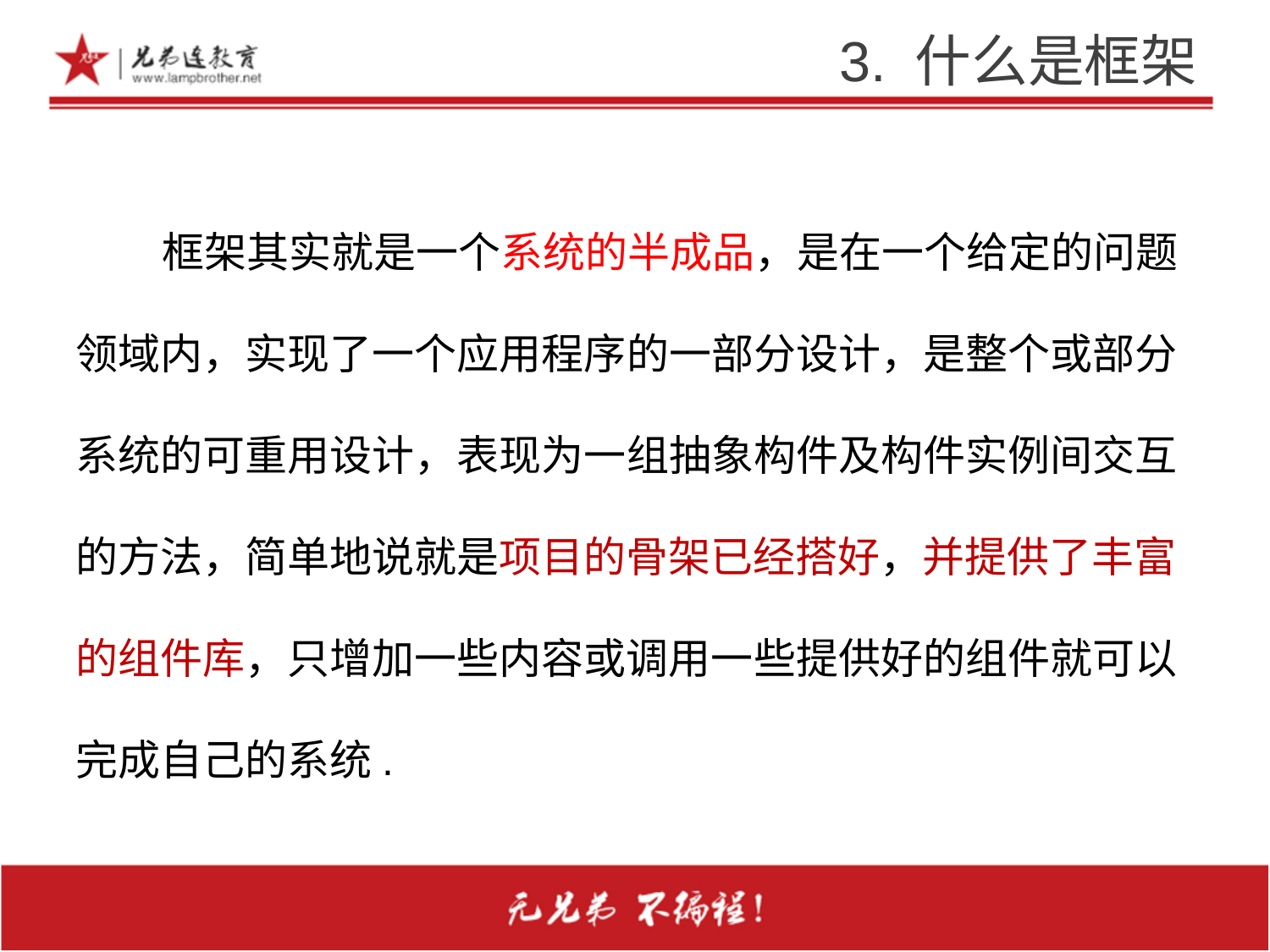

# 3. 什么是框架
        框架其实就是一个系统的半成品，是在一个给定的问题领域内，实现了一个应用程序的一部分设计，是整个或部分系统的可重用设计，表现为一组抽象构件及构件实例间交互的方法，简单地说就是项目的骨架已经搭好，并提供了丰富的组件库，只增加一些内容或调用一些提供好的组件就可以完成自己的系统.